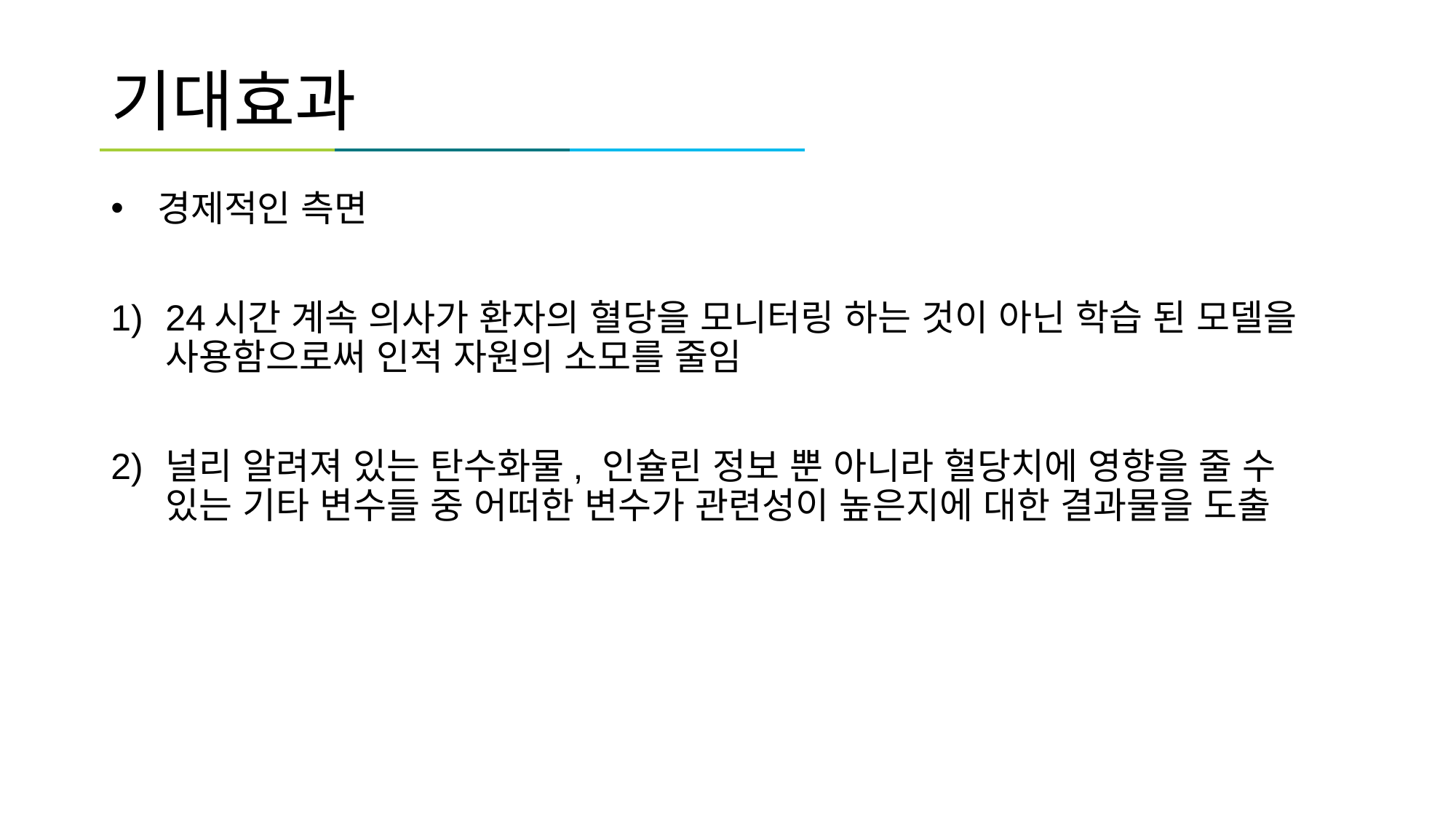

# 기대효과
 경제적인 측면

24시간 계속 의사가 환자의 혈당을 모니터링 하는 것이 아닌 학습 된 모델을 사용함으로써 인적 자원의 소모를 줄임

널리 알려져 있는 탄수화물, 인슐린 정보 뿐 아니라 혈당치에 영향을 줄 수 있는 기타 변수들 중 어떠한 변수가 관련성이 높은지에 대한 결과물을 도출